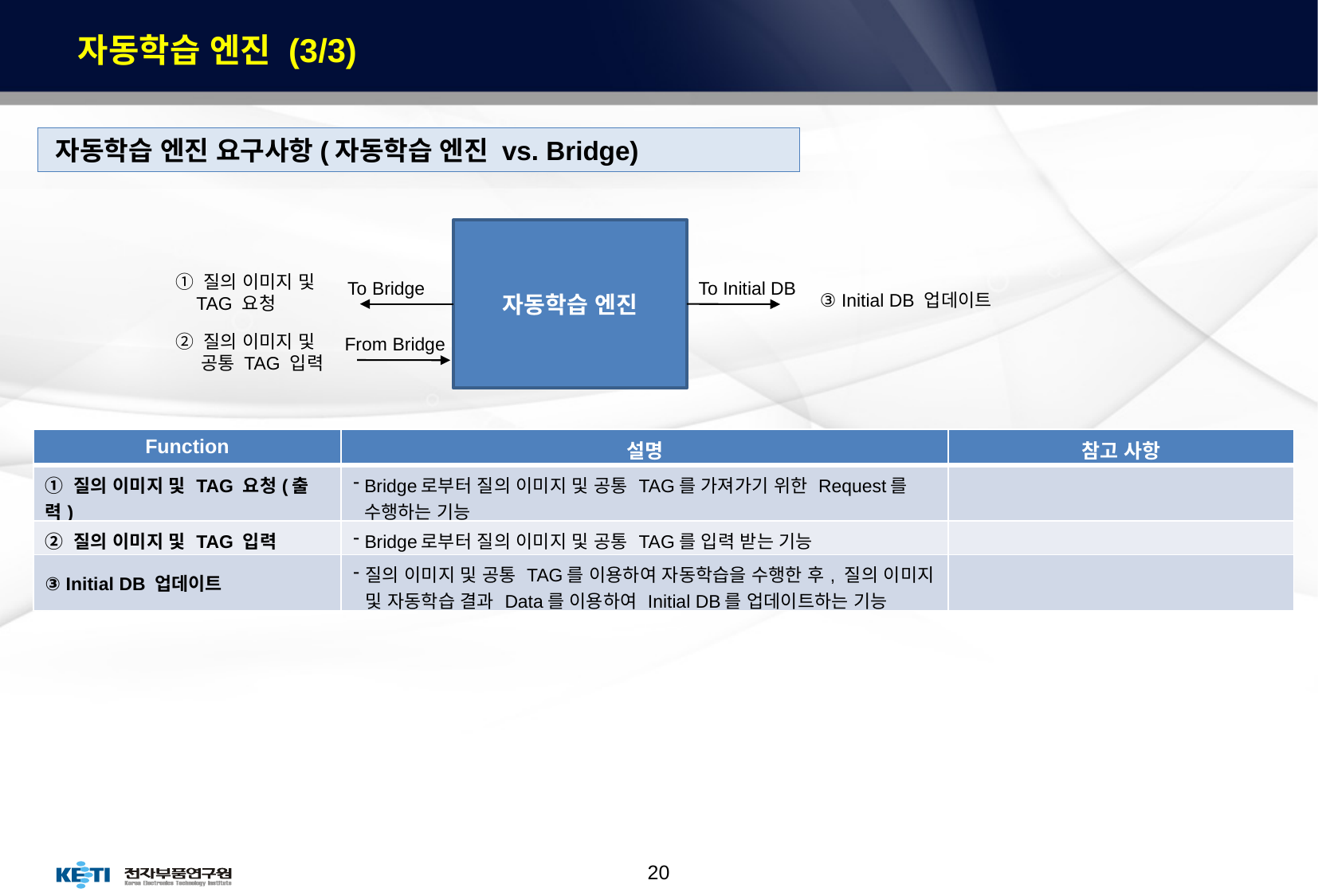

# 자동학습 엔진 (3/3)
  자동학습 엔진 요구사항(자동학습 엔진 vs. Bridge)
자동학습 엔진
① 질의 이미지 및
    TAG 요청
To Bridge
To Initial DB
③ Initial DB 업데이트
② 질의 이미지 및
    공통 TAG 입력
From Bridge
| Function | 설명 | 참고 사항 |
| --- | --- | --- |
| ① 질의 이미지 및 TAG 요청(출력) | Bridge로부터 질의 이미지 및 공통 TAG를 가져가기 위한 Request를 수행하는 기능 |  |
| ② 질의 이미지 및 TAG 입력 | Bridge로부터 질의 이미지 및 공통 TAG를 입력 받는 기능 |  |
| ③ Initial DB 업데이트 | 질의 이미지 및 공통 TAG를 이용하여 자동학습을 수행한 후, 질의 이미지 및 자동학습 결과 Data를 이용하여 Initial DB를 업데이트하는 기능 |  |